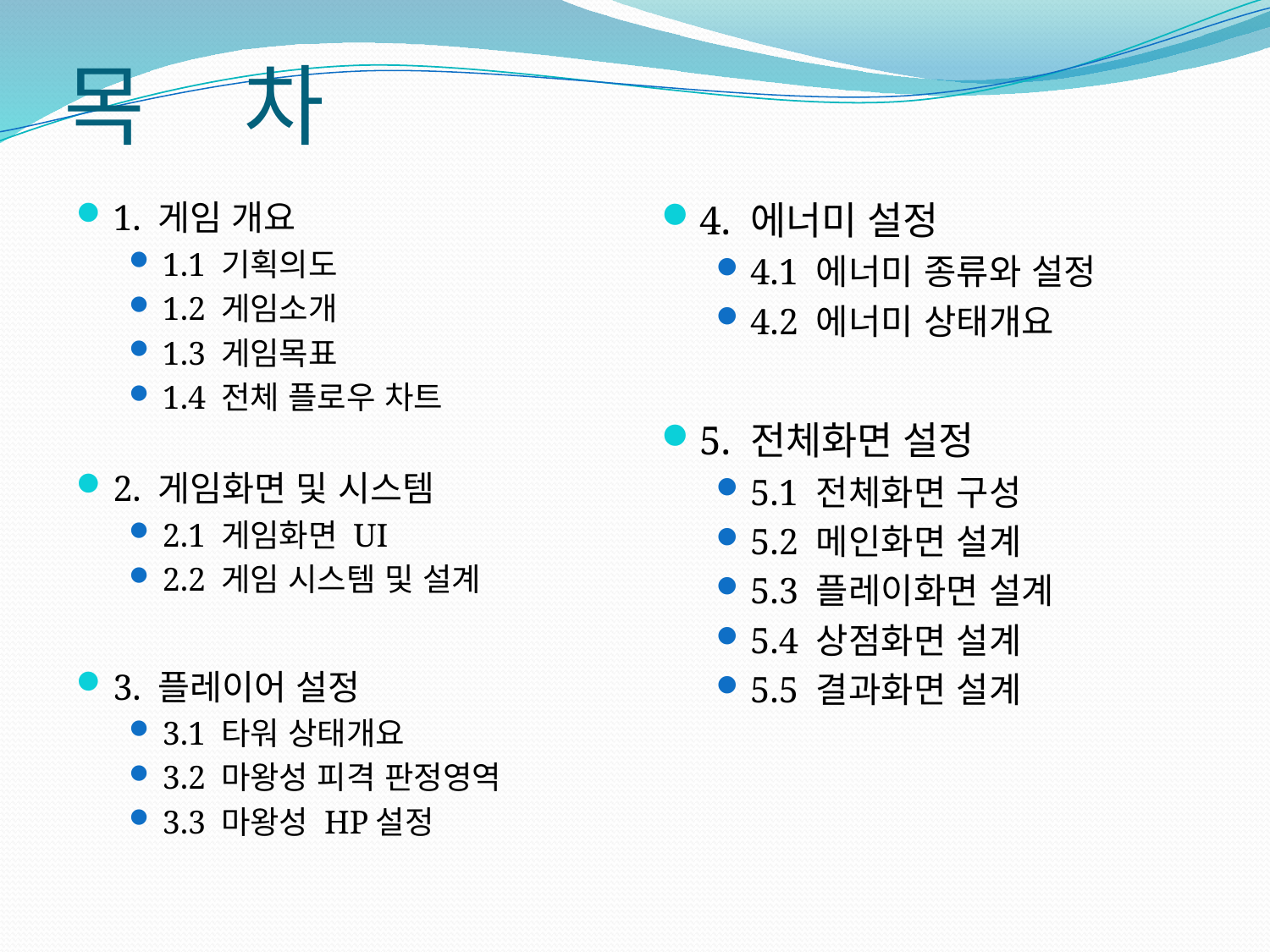

# 목    차
1. 게임 개요
1.1 기획의도
1.2 게임소개
1.3 게임목표
1.4 전체 플로우 차트

2. 게임화면 및 시스템
2.1 게임화면 UI
2.2 게임 시스템 및 설계

3. 플레이어 설정
3.1 타워 상태개요
3.2 마왕성 피격 판정영역
3.3 마왕성 HP설정

4. 에너미 설정
4.1 에너미 종류와 설정
4.2 에너미 상태개요

5. 전체화면 설정
5.1 전체화면 구성
5.2 메인화면 설계
5.3 플레이화면 설계
5.4 상점화면 설계
5.5 결과화면 설계